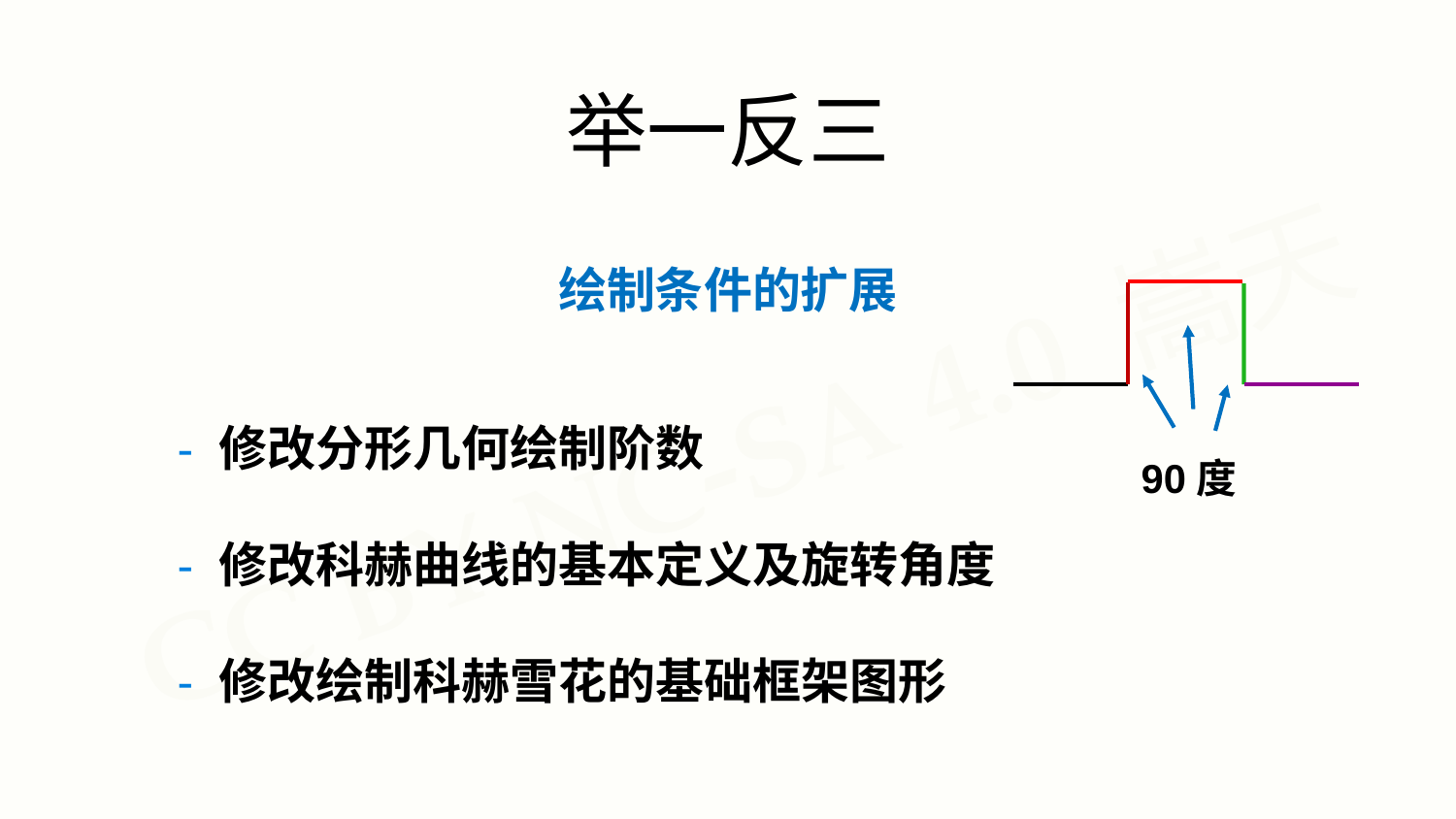

举一反三
绘制条件的扩展
            - 修改分形几何绘制阶数
            - 修改科赫曲线的基本定义及旋转角度
            - 修改绘制科赫雪花的基础框架图形
90度